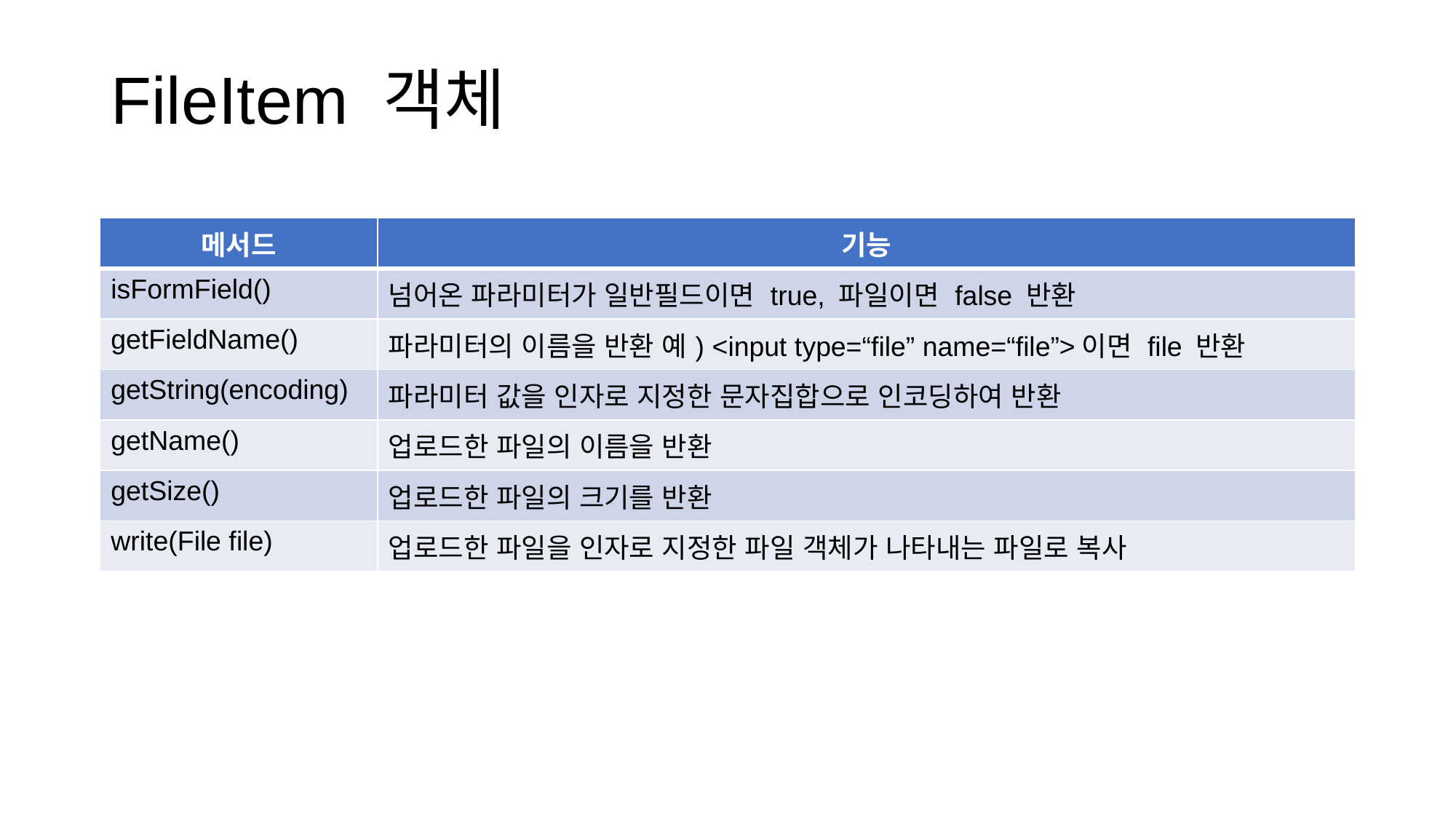

# FileItem 객체
| 메서드 | 기능 |
| --- | --- |
| isFormField() | 넘어온 파라미터가 일반필드이면 true, 파일이면 false 반환 |
| getFieldName() | 파라미터의 이름을 반환 예) <input type=“file” name=“file”>이면 file 반환 |
| getString(encoding) | 파라미터 값을 인자로 지정한 문자집합으로 인코딩하여 반환 |
| getName() | 업로드한 파일의 이름을 반환 |
| getSize() | 업로드한 파일의 크기를 반환 |
| write(File file) | 업로드한 파일을 인자로 지정한 파일 객체가 나타내는 파일로 복사 |